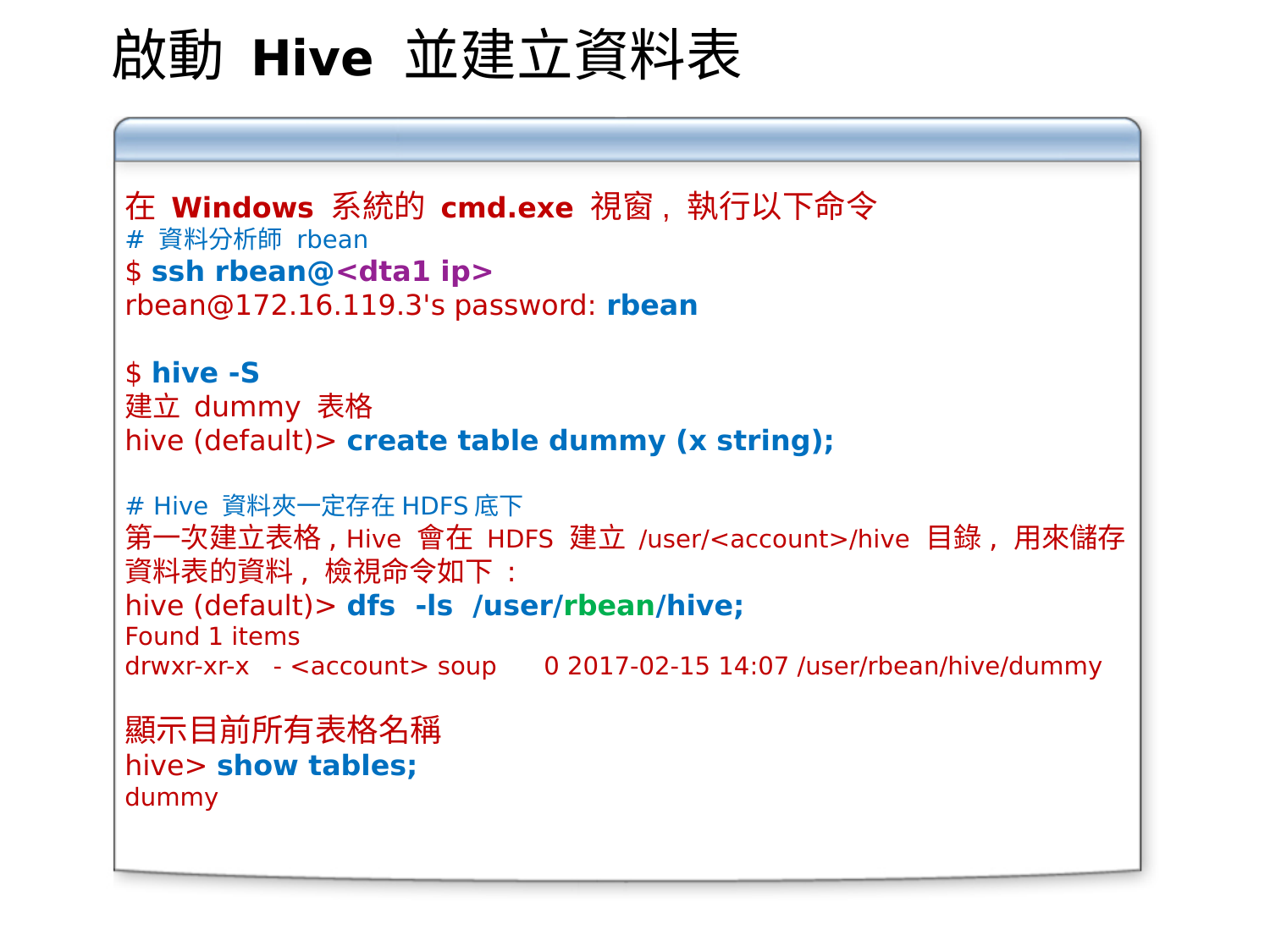

啟動 Hive 並建立資料表
在 Windows 系統的 cmd.exe 視窗, 執行以下命令
# 資料分析師 rbean
$ ssh rbean@<dta1 ip>
rbean@172.16.119.3's password: rbean

$ hive -S
建立 dummy 表格
hive (default)> create table dummy (x string);

# Hive 資料夾一定存在HDFS底下
第一次建立表格, Hive 會在 HDFS 建立 /user/<account>/hive 目錄, 用來儲存資料表的資料, 檢視命令如下 :
hive (default)> dfs  -ls  /user/rbean/hive;
Found 1 items
drwxr-xr-x   - <account> soup      0 2017-02-15 14:07 /user/rbean/hive/dummy

顯示目前所有表格名稱
hive> show tables;
dummy